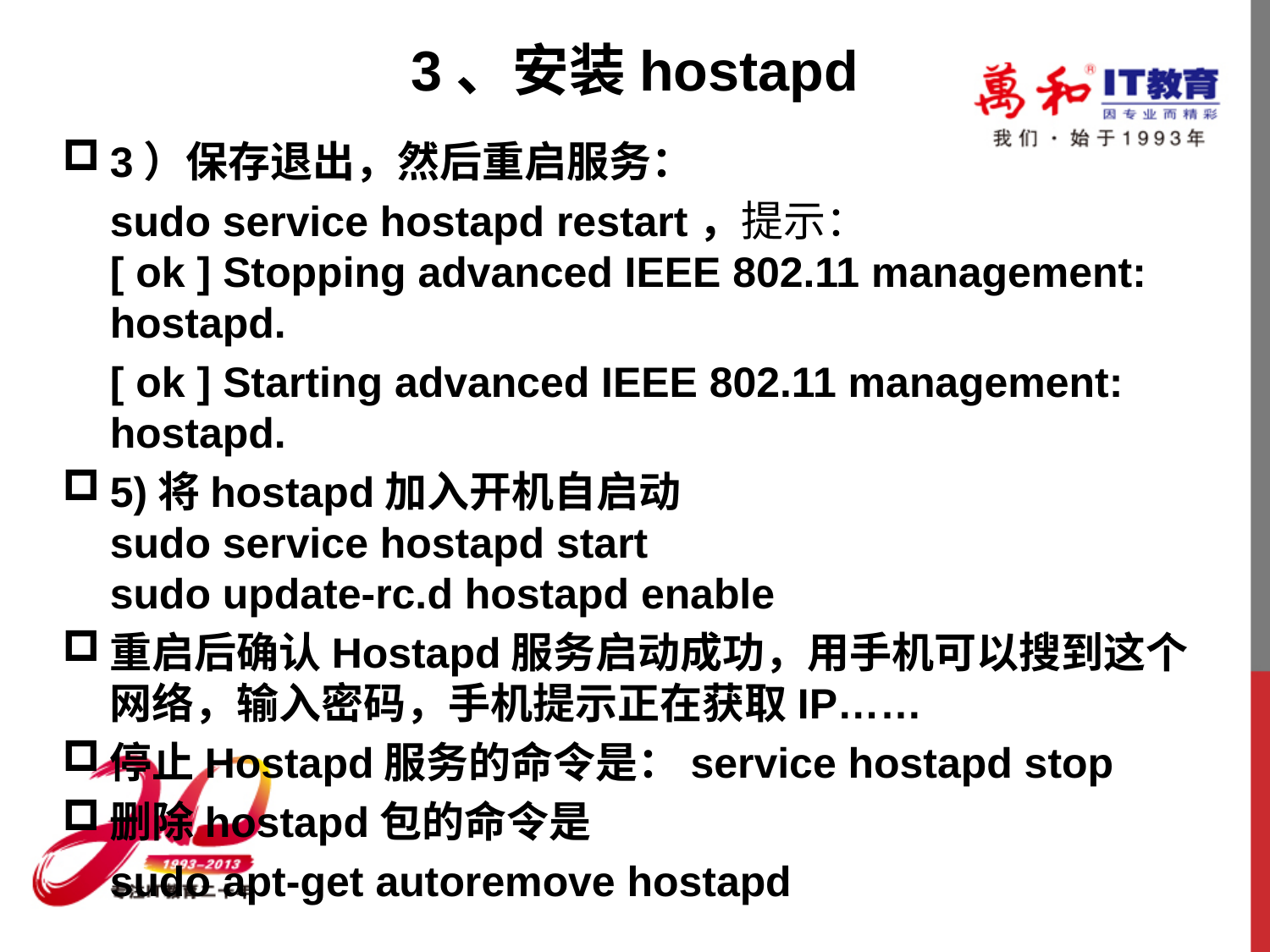

# 3、安装hostapd
3）保存退出，然后重启服务：
	sudo service hostapd restart，提示：
[ ok ] Stopping advanced IEEE 802.11 management: hostapd.
	[ ok ] Starting advanced IEEE 802.11 management: hostapd.
5)将hostapd加入开机自启动
sudo service hostapd start
sudo update-rc.d hostapd enable
重启后确认Hostapd服务启动成功，用手机可以搜到这个网络，输入密码，手机提示正在获取IP……
停止Hostapd服务的命令是：service hostapd stop
删除hostapd包的命令是
	sudo apt-get autoremove hostapd